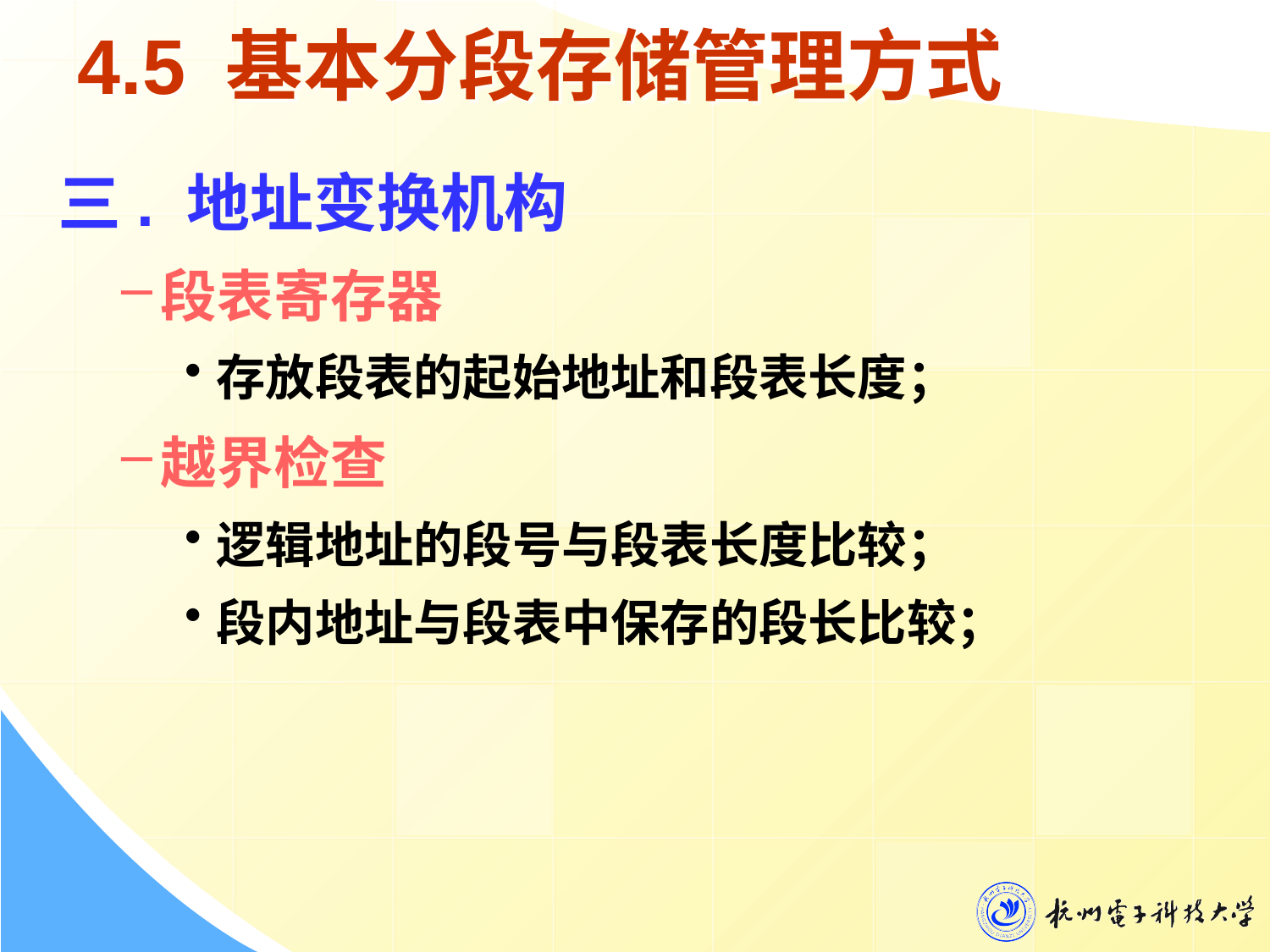

# 4.5 基本分段存储管理方式
三. 地址变换机构
段表寄存器
存放段表的起始地址和段表长度；
越界检查
逻辑地址的段号与段表长度比较；
段内地址与段表中保存的段长比较；